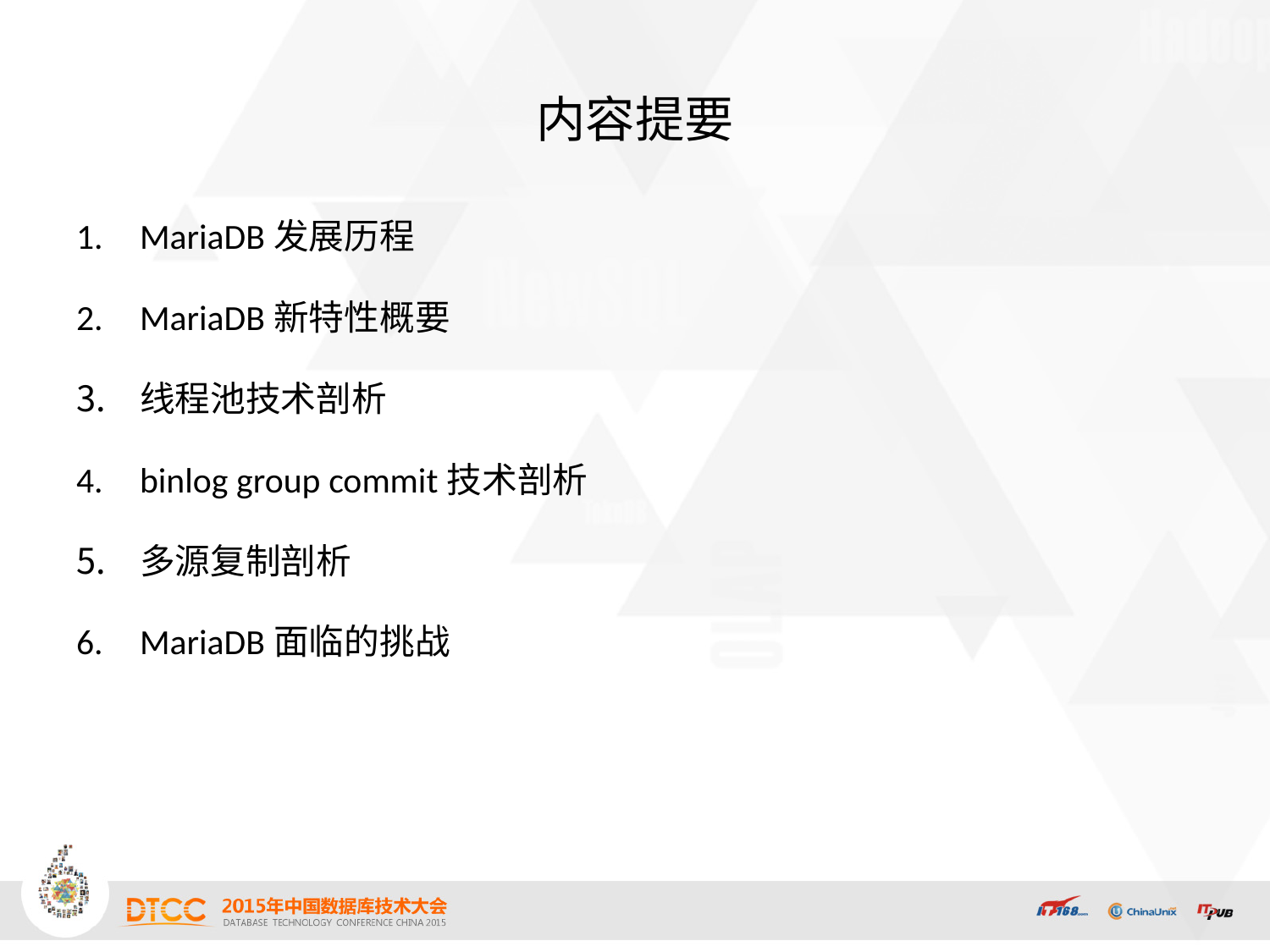

# 内容提要
MariaDB发展历程
MariaDB新特性概要
线程池技术剖析
binlog group commit技术剖析
多源复制剖析
MariaDB面临的挑战